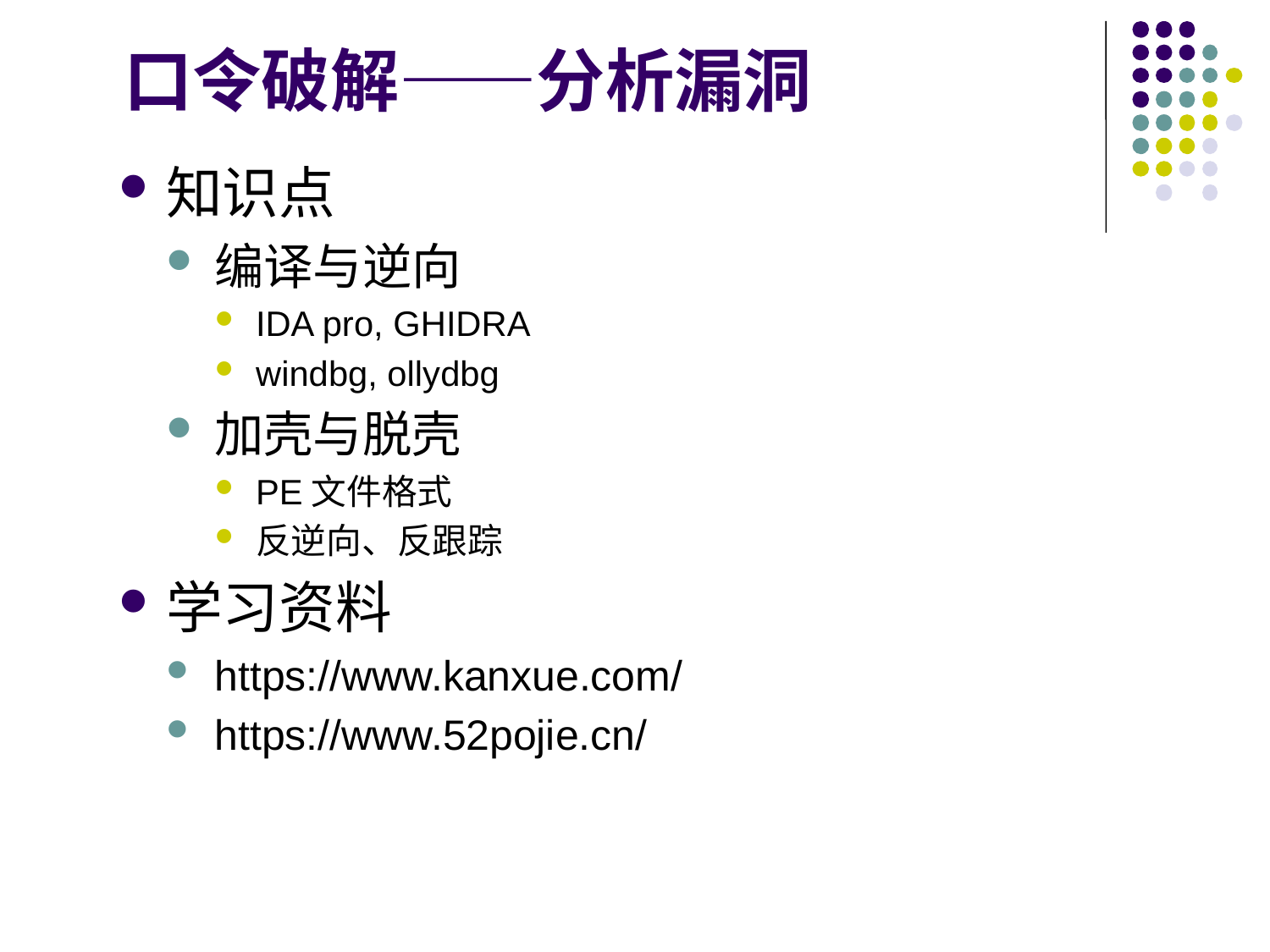

# 口令破解——分析漏洞
知识点
编译与逆向
IDA pro, GHIDRA
windbg, ollydbg
加壳与脱壳
PE文件格式
反逆向、反跟踪
学习资料
https://www.kanxue.com/
https://www.52pojie.cn/